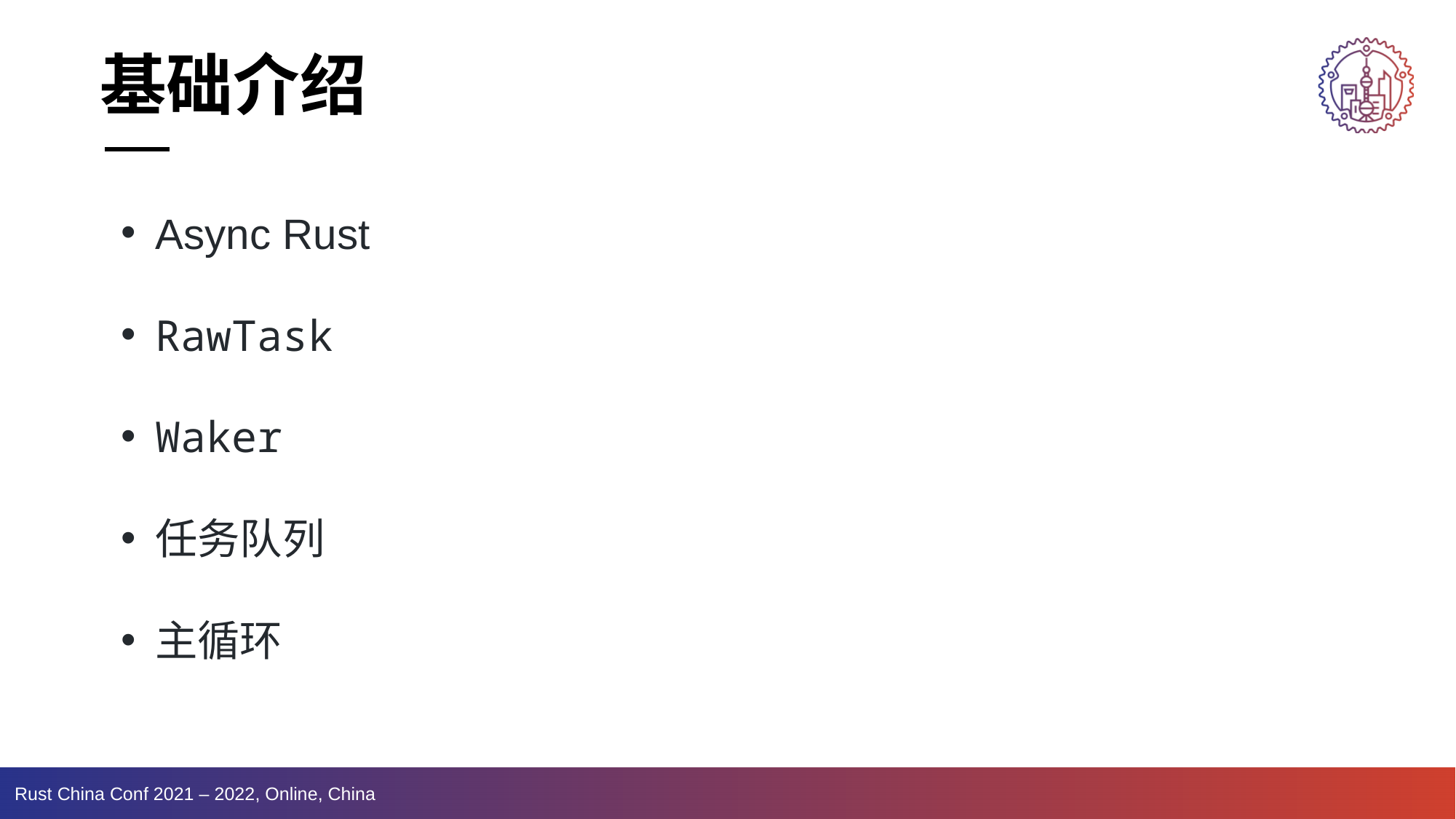

基础介绍
Async Rust
RawTask
Waker
任务队列
主循环